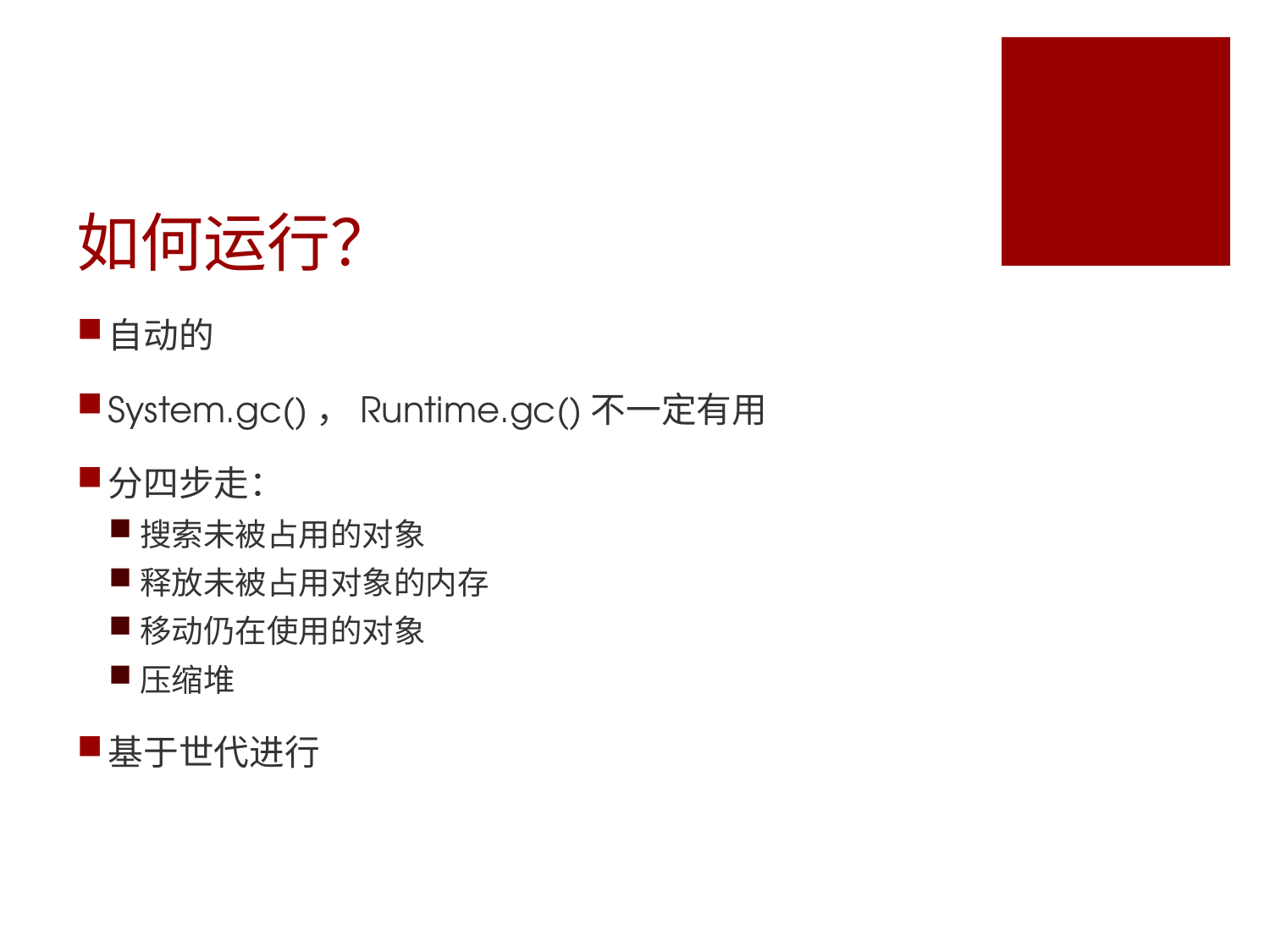

# 如何运行？
自动的
System.gc()，Runtime.gc()不一定有用
分四步走：
搜索未被占用的对象
释放未被占用对象的内存
移动仍在使用的对象
压缩堆
基于世代进行